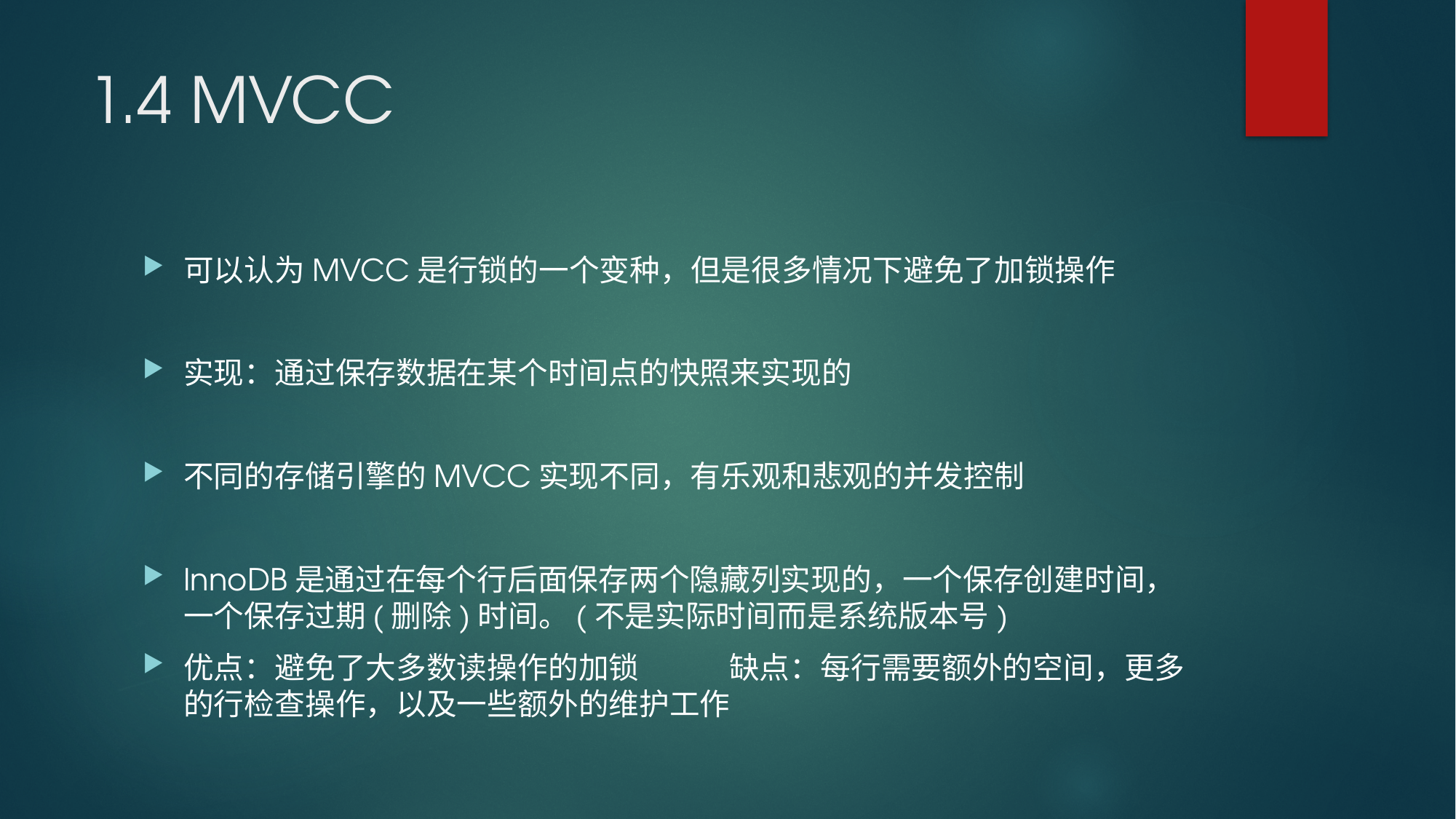

# 1.4 MVCC
可以认为MVCC是行锁的一个变种，但是很多情况下避免了加锁操作

实现：通过保存数据在某个时间点的快照来实现的

不同的存储引擎的MVCC实现不同，有乐观和悲观的并发控制

InnoDB是通过在每个行后面保存两个隐藏列实现的，一个保存创建时间，一个保存过期(删除)时间。(不是实际时间而是系统版本号)
优点：避免了大多数读操作的加锁	缺点：每行需要额外的空间，更多的行检查操作，以及一些额外的维护工作